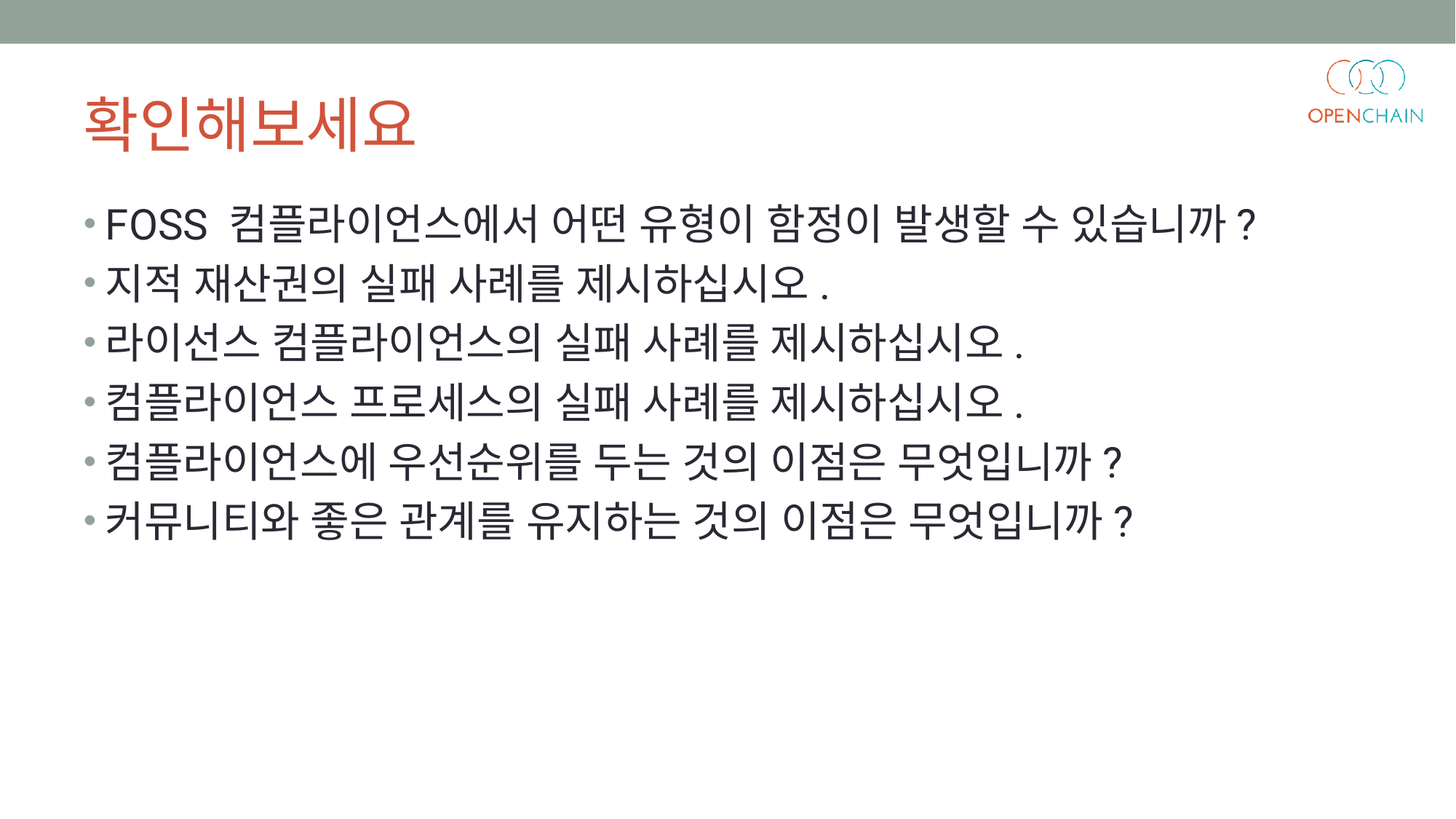

# 확인해보세요
FOSS 컴플라이언스에서 어떤 유형이 함정이 발생할 수 있습니까?
지적 재산권의 실패 사례를 제시하십시오.
라이선스 컴플라이언스의 실패 사례를 제시하십시오.
컴플라이언스 프로세스의 실패 사례를 제시하십시오.
컴플라이언스에 우선순위를 두는 것의 이점은 무엇입니까?
커뮤니티와 좋은 관계를 유지하는 것의 이점은 무엇입니까?